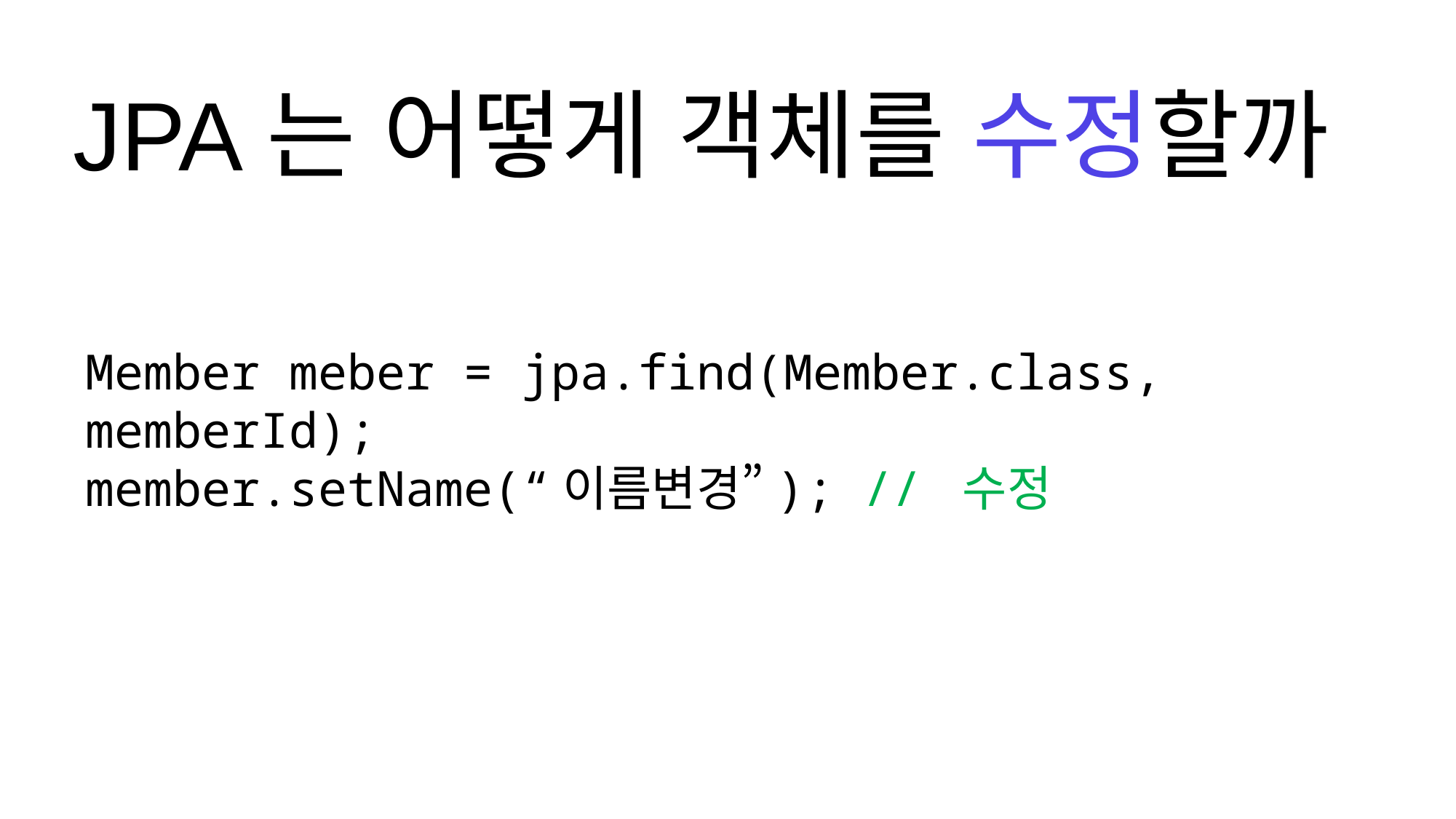

JPA는 어떻게 객체를 수정할까
Member meber = jpa.find(Member.class, memberId);
member.setName(“이름변경”); // 수정